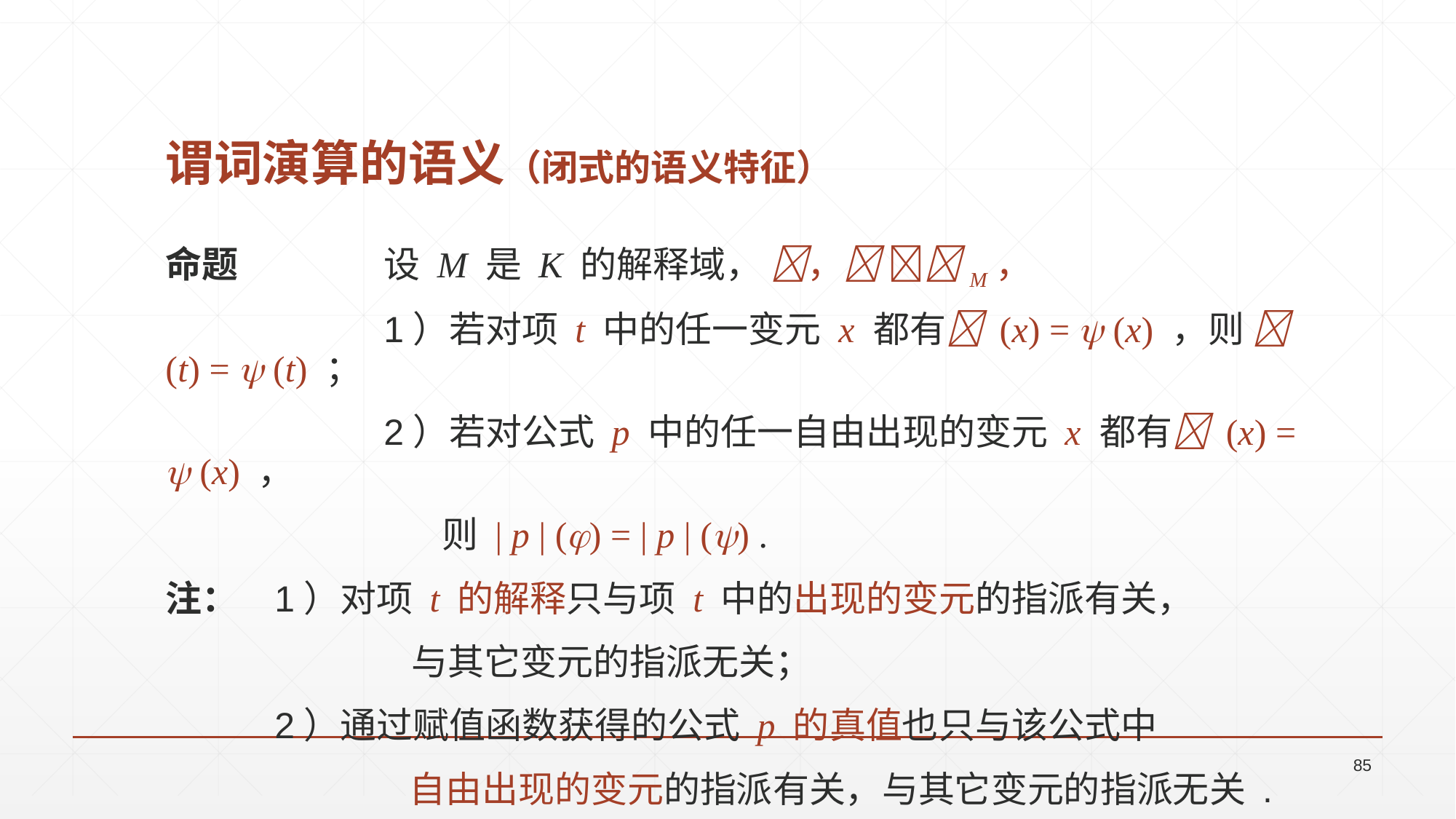

# 谓词演算的语义（闭式的语义特征）
命题		设 M 是 K 的解释域， ϕ，ψ ∈ΦM，
		1）若对项 t 中的任一变元 x 都有ϕ (x) = ψ (x) ，则 ϕ (t) = ψ (t) ；
		2）若对公式 p 中的任一自由出现的变元 x 都有ϕ (x) = ψ (x) ，
		      则 | p | (ϕ) = | p | (ψ) .
注：	1）对项 t 的解释只与项 t 中的出现的变元的指派有关，
		   与其它变元的指派无关；
	2）通过赋值函数获得的公式 p 的真值也只与该公式中
		  自由出现的变元的指派有关，与其它变元的指派无关 .

85